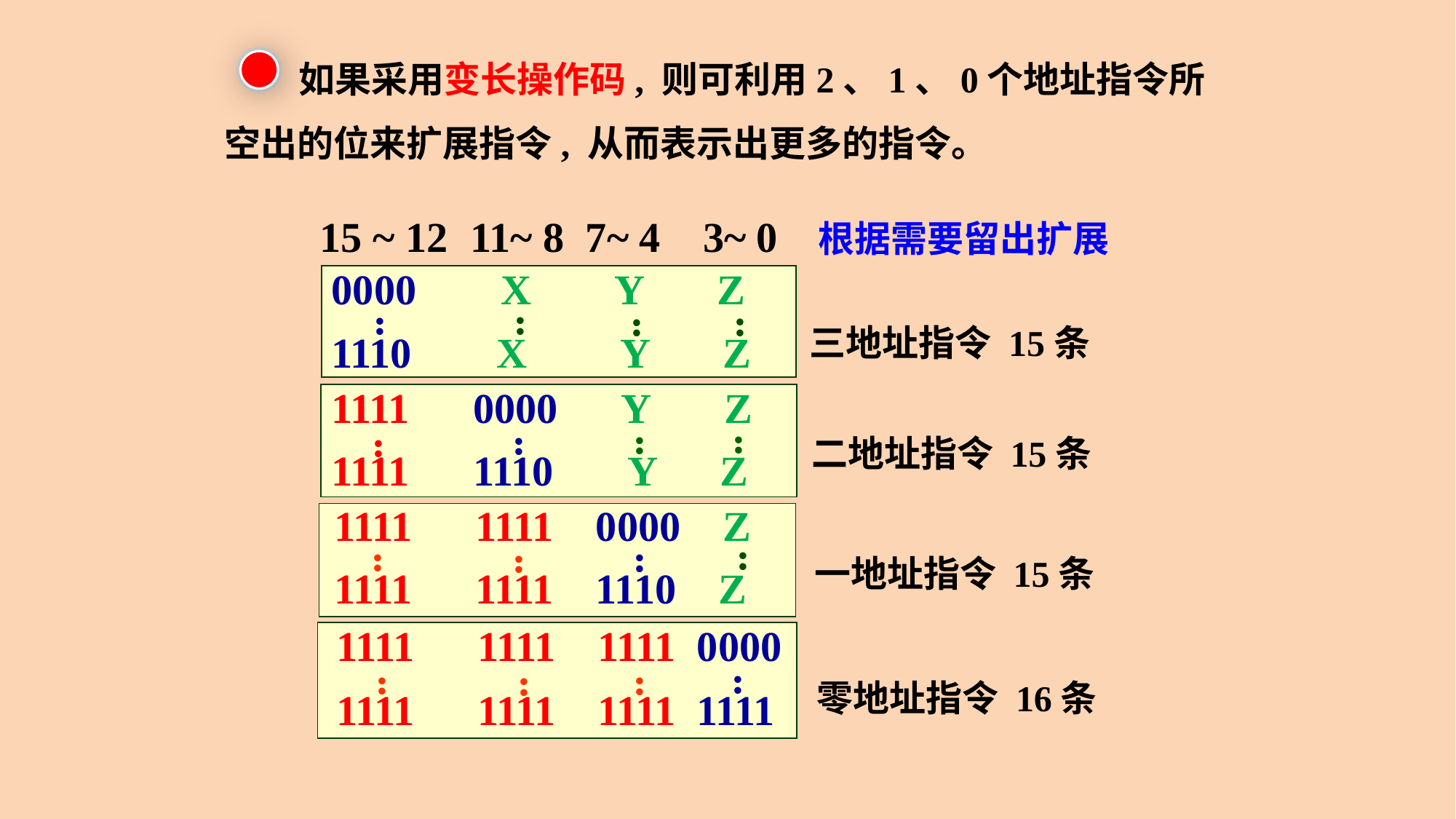

如果采用变长操作码, 则可利用2、1、0个地址指令所空出的位来扩展指令, 从而表示出更多的指令。

15 ~ 12
 11~ 8  7~ 4    3~ 0
根据需要留出扩展
0000        X        Y       Z
1110        X         Y       Z

..
..
..
..
三地址指令 15条
1111      0000      Y       Z
1111      1110       Y      Z

..
..
..
..
二地址指令 15条
1111      1111    0000    Z
1111      1111    1110    Z

..
..
..
..
一地址指令 15条
 1111      1111    1111  0000
 1111      1111    1111  1111

..
..
..
..
零地址指令 16条